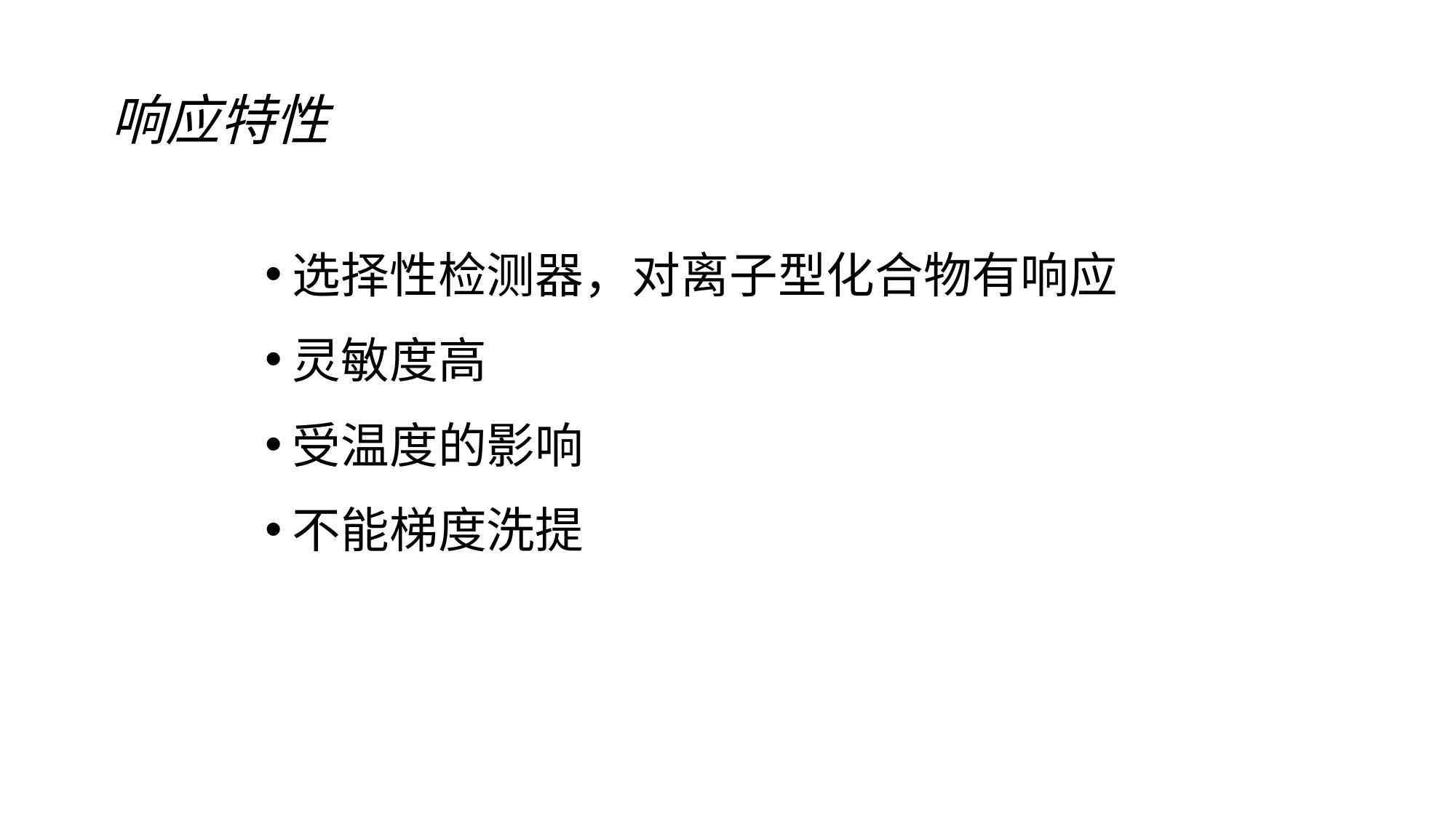

响应特性
选择性检测器，对离子型化合物有响应
灵敏度高
受温度的影响
不能梯度洗提